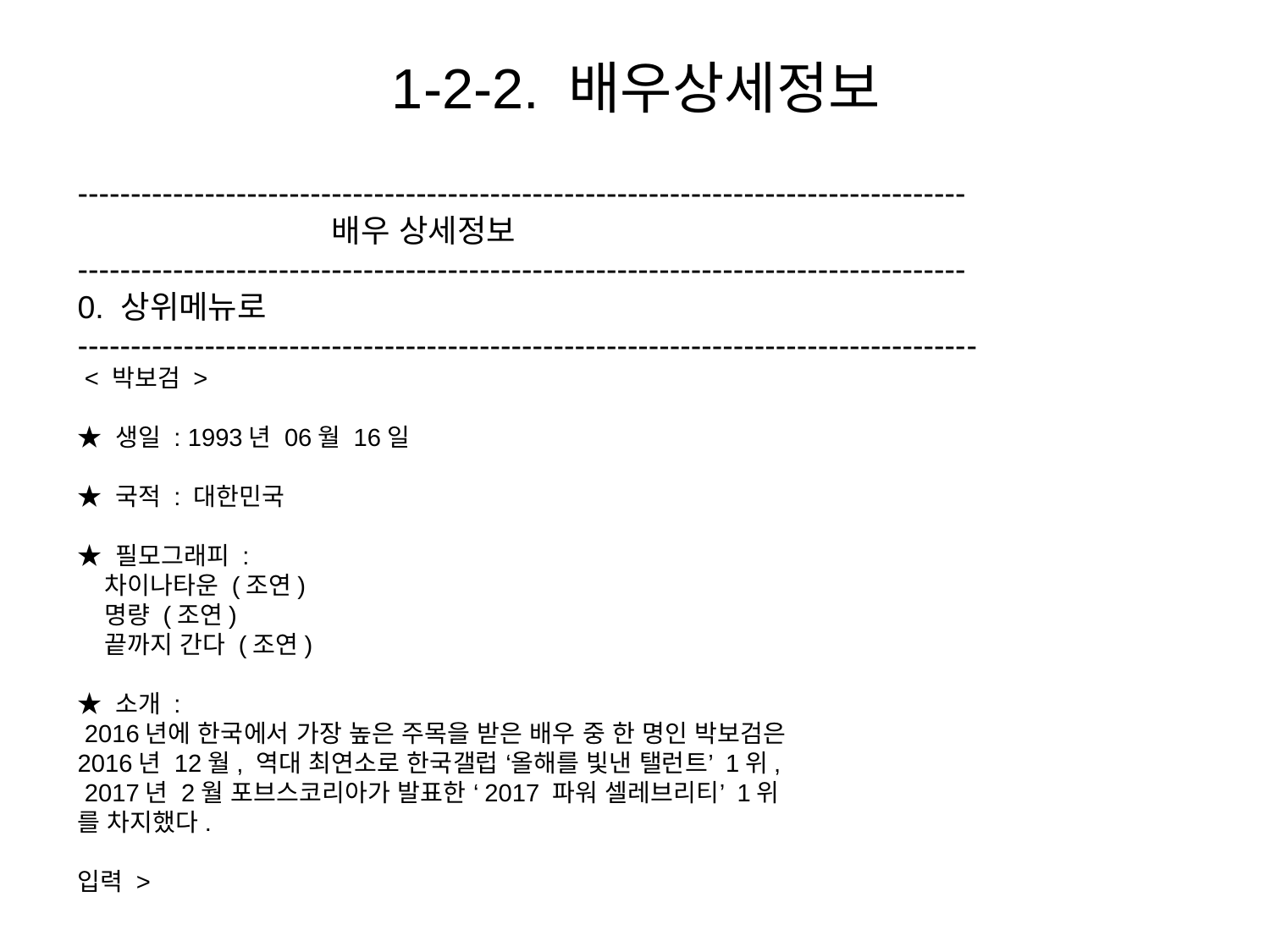

1-2-2. 배우상세정보
------------------------------------------------------------------------------------			배우 상세정보
------------------------------------------------------------------------------------
0. 상위메뉴로
-------------------------------------------------------------------------------------
 < 박보검 >

★ 생일 : 1993년 06월 16일

★ 국적 : 대한민국

★ 필모그래피 :
   차이나타운 (조연)
   명량 (조연)
   끝까지 간다 (조연)

★ 소개 :
 2016년에 한국에서 가장 높은 주목을 받은 배우 중 한 명인 박보검은
2016년 12월, 역대 최연소로 한국갤럽 ‘올해를 빛낸 탤런트’ 1위,
 2017년 2월 포브스코리아가 발표한 ‘2017 파워 셀레브리티’ 1위
를 차지했다.

입력 >